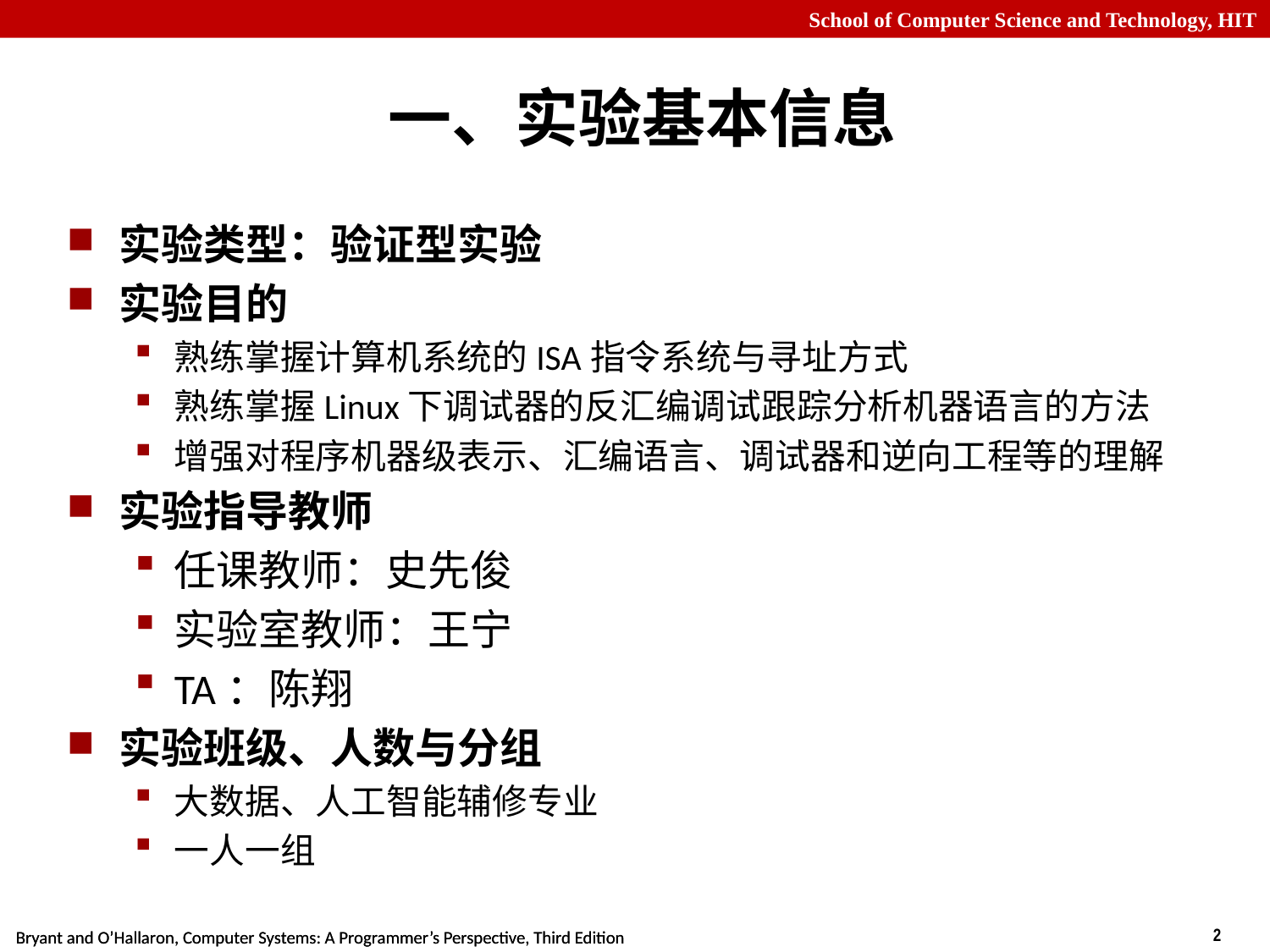

# 一、实验基本信息
实验类型：验证型实验
实验目的
熟练掌握计算机系统的ISA指令系统与寻址方式
熟练掌握Linux下调试器的反汇编调试跟踪分析机器语言的方法
增强对程序机器级表示、汇编语言、调试器和逆向工程等的理解
实验指导教师
任课教师：史先俊
实验室教师：王宁
TA：陈翔
实验班级、人数与分组
大数据、人工智能辅修专业
一人一组